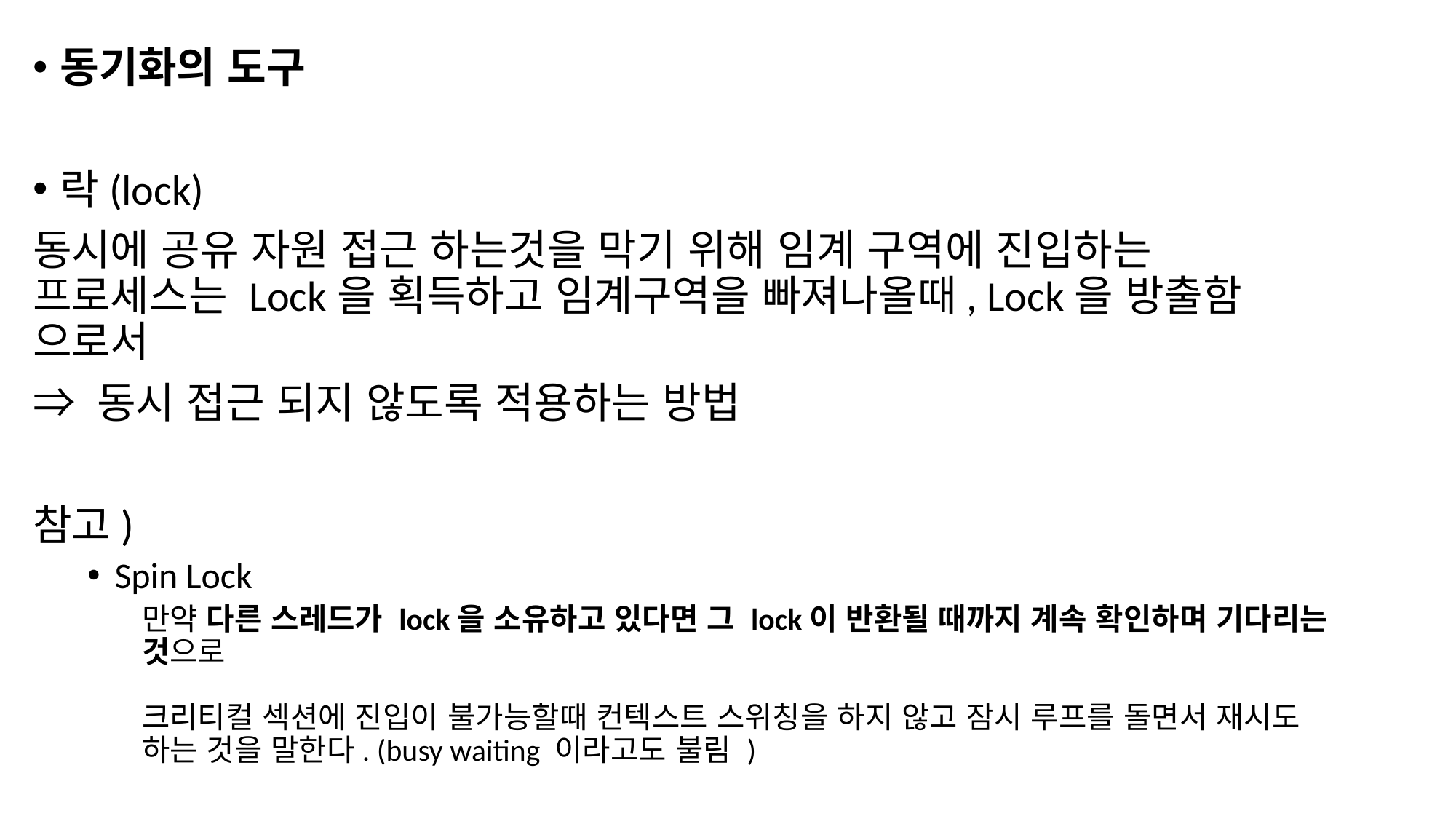

동기화의 도구

락(lock)
동시에 공유 자원 접근 하는것을 막기 위해 임계 구역에 진입하는 프로세스는 Lock을 획득하고 임계구역을 빠져나올때, Lock을 방출함 으로서
⇒ 동시 접근 되지 않도록 적용하는 방법

참고)
Spin Lock
만약 다른 스레드가 lock을 소유하고 있다면 그 lock이 반환될 때까지 계속 확인하며 기다리는 것으로
크리티컬 섹션에 진입이 불가능할때 컨텍스트 스위칭을 하지 않고 잠시 루프를 돌면서 재시도 하는 것을 말한다. (busy waiting 이라고도 불림 )